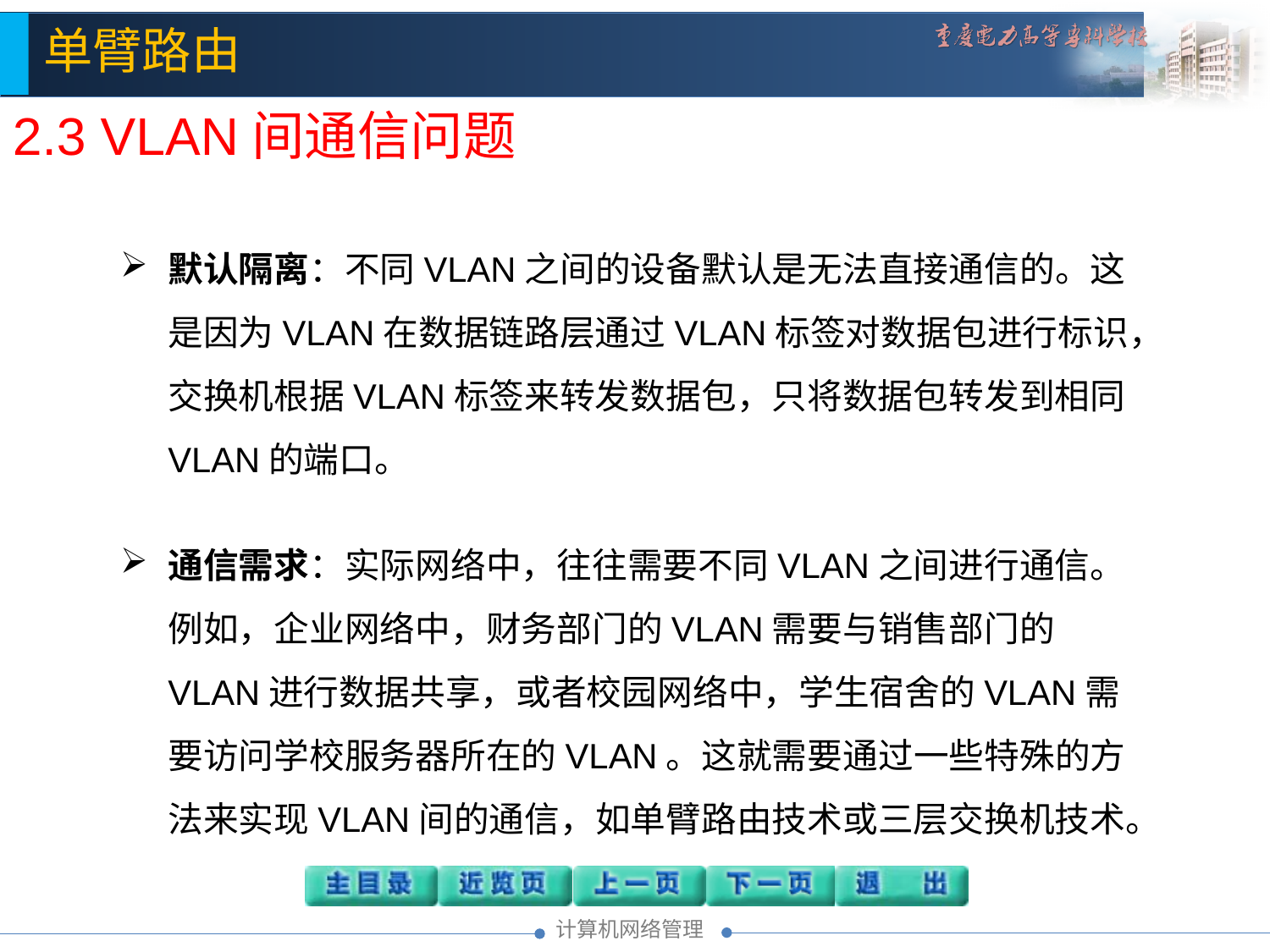

2.3 VLAN间通信问题
默认隔离：不同VLAN之间的设备默认是无法直接通信的。这是因为VLAN在数据链路层通过VLAN标签对数据包进行标识，交换机根据VLAN标签来转发数据包，只将数据包转发到相同VLAN的端口。
通信需求：实际网络中，往往需要不同VLAN之间进行通信。例如，企业网络中，财务部门的VLAN需要与销售部门的VLAN进行数据共享，或者校园网络中，学生宿舍的VLAN需要访问学校服务器所在的VLAN。这就需要通过一些特殊的方法来实现VLAN间的通信，如单臂路由技术或三层交换机技术。